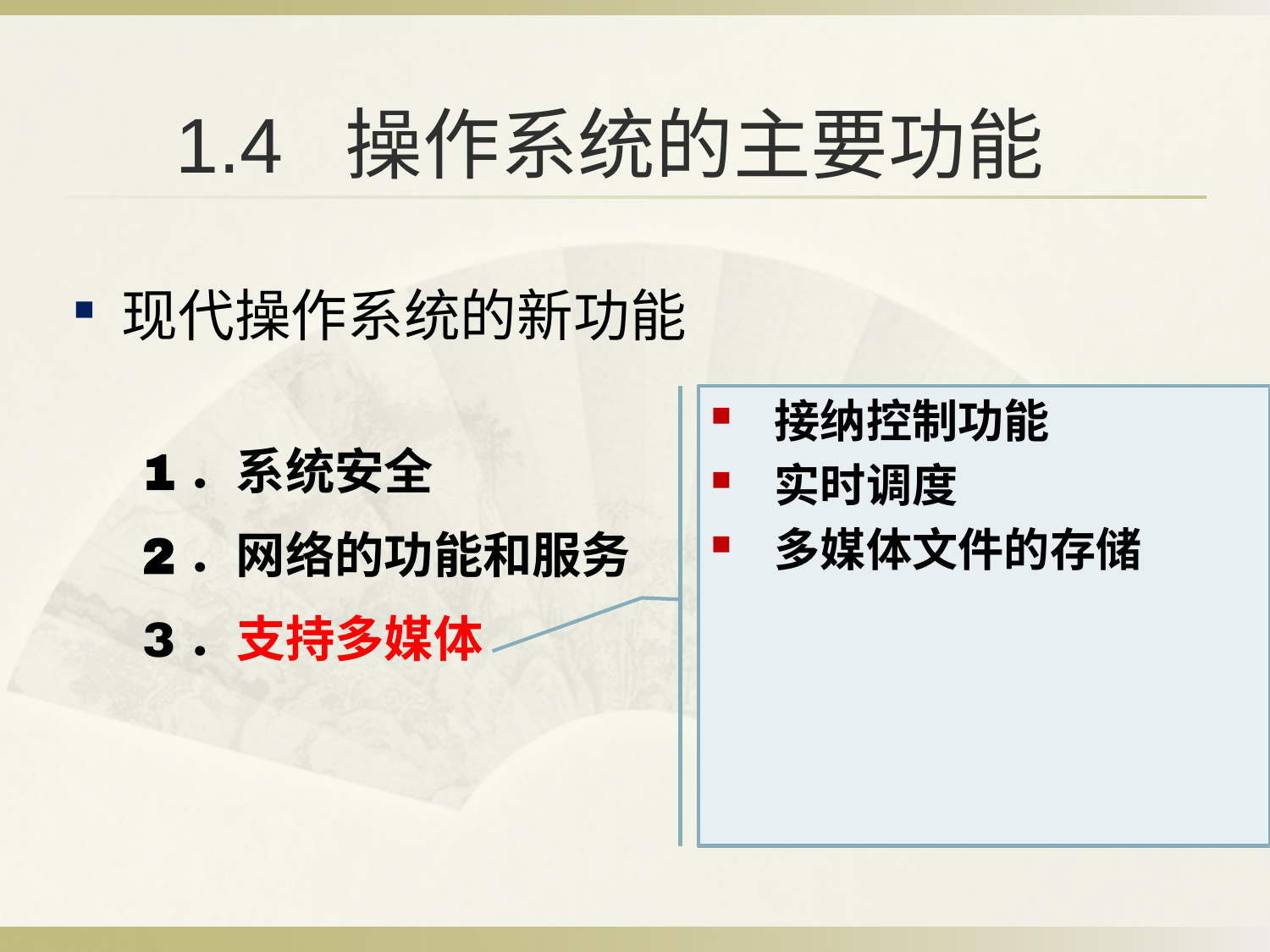

# 1.4  操作系统的主要功能
现代操作系统的新功能
接纳控制功能
实时调度
多媒体文件的存储
1．系统安全
2．网络的功能和服务
3．支持多媒体
54